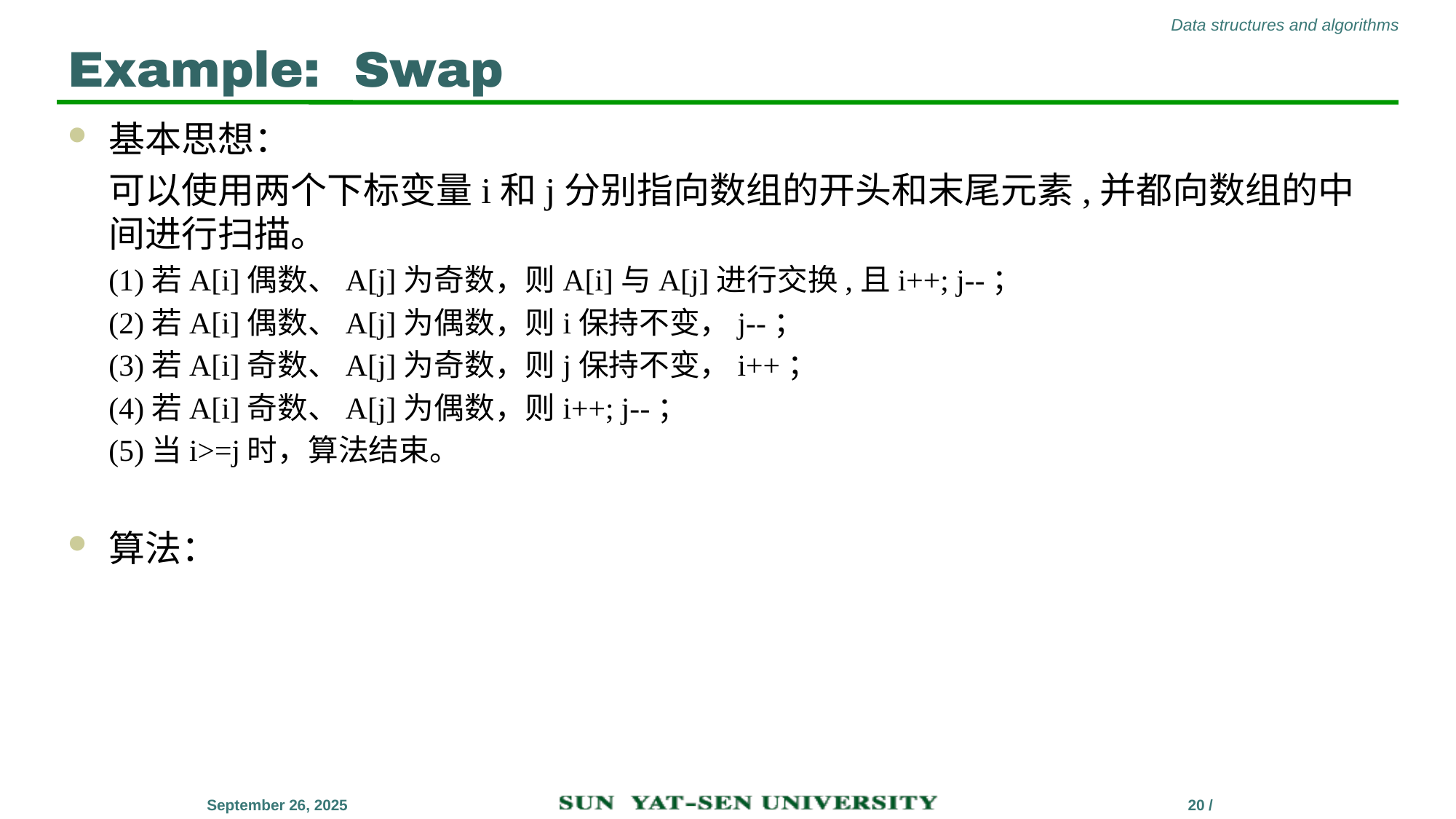

# Example:  Swap
基本思想：
 	可以使用两个下标变量i和j分别指向数组的开头和末尾元素,并都向数组的中间进行扫描。
	(1)若A[i]偶数、A[j]为奇数，则A[i]与A[j]进行交换,且i++; j--；
	(2)若A[i]偶数、A[j]为偶数，则i保持不变，j--；
	(3)若A[i]奇数、A[j]为奇数，则j保持不变，i++；
	(4)若A[i]奇数、A[j]为偶数，则i++; j--；
	(5)当i>=j时，算法结束。

算法：